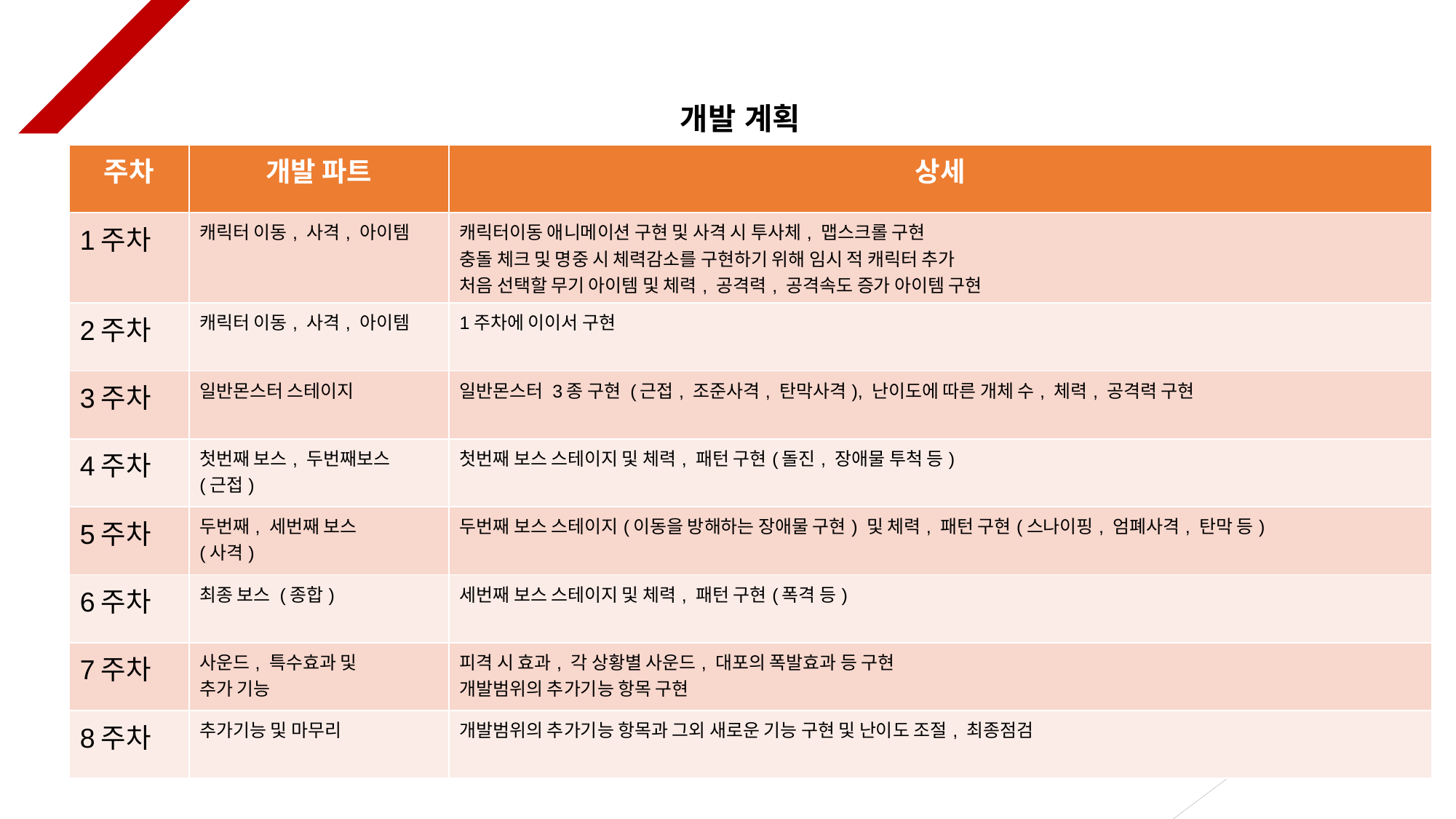

개발 계획
| 주차 | 개발 파트 | 상세 |
| --- | --- | --- |
| 1주차 | 캐릭터 이동, 사격, 아이템 | 캐릭터이동 애니메이션 구현 및 사격 시 투사체, 맵스크롤 구현 충돌 체크 및 명중 시 체력감소를 구현하기 위해 임시 적 캐릭터 추가 처음 선택할 무기 아이템 및 체력, 공격력, 공격속도 증가 아이템 구현 |
| 2주차 | 캐릭터 이동, 사격, 아이템 | 1주차에 이이서 구현 |
| 3주차 | 일반몬스터 스테이지 | 일반몬스터 3종 구현 (근접, 조준사격, 탄막사격), 난이도에 따른 개체 수, 체력, 공격력 구현 |
| 4주차 | 첫번째 보스, 두번째보스 (근접) | 첫번째 보스 스테이지 및 체력, 패턴 구현(돌진, 장애물 투척 등) |
| 5주차 | 두번째, 세번째 보스 (사격) | 두번째 보스 스테이지(이동을 방해하는 장애물 구현) 및 체력, 패턴 구현(스나이핑, 엄폐사격, 탄막 등) |
| 6주차 | 최종 보스 (종합) | 세번째 보스 스테이지 및 체력, 패턴 구현(폭격 등) |
| 7주차 | 사운드, 특수효과 및 추가 기능 | 피격 시 효과, 각 상황별 사운드, 대포의 폭발효과 등 구현 개발범위의 추가기능 항목 구현 |
| 8주차 | 추가기능 및 마무리 | 개발범위의 추가기능 항목과 그외 새로운 기능 구현 및 난이도 조절, 최종점검 |